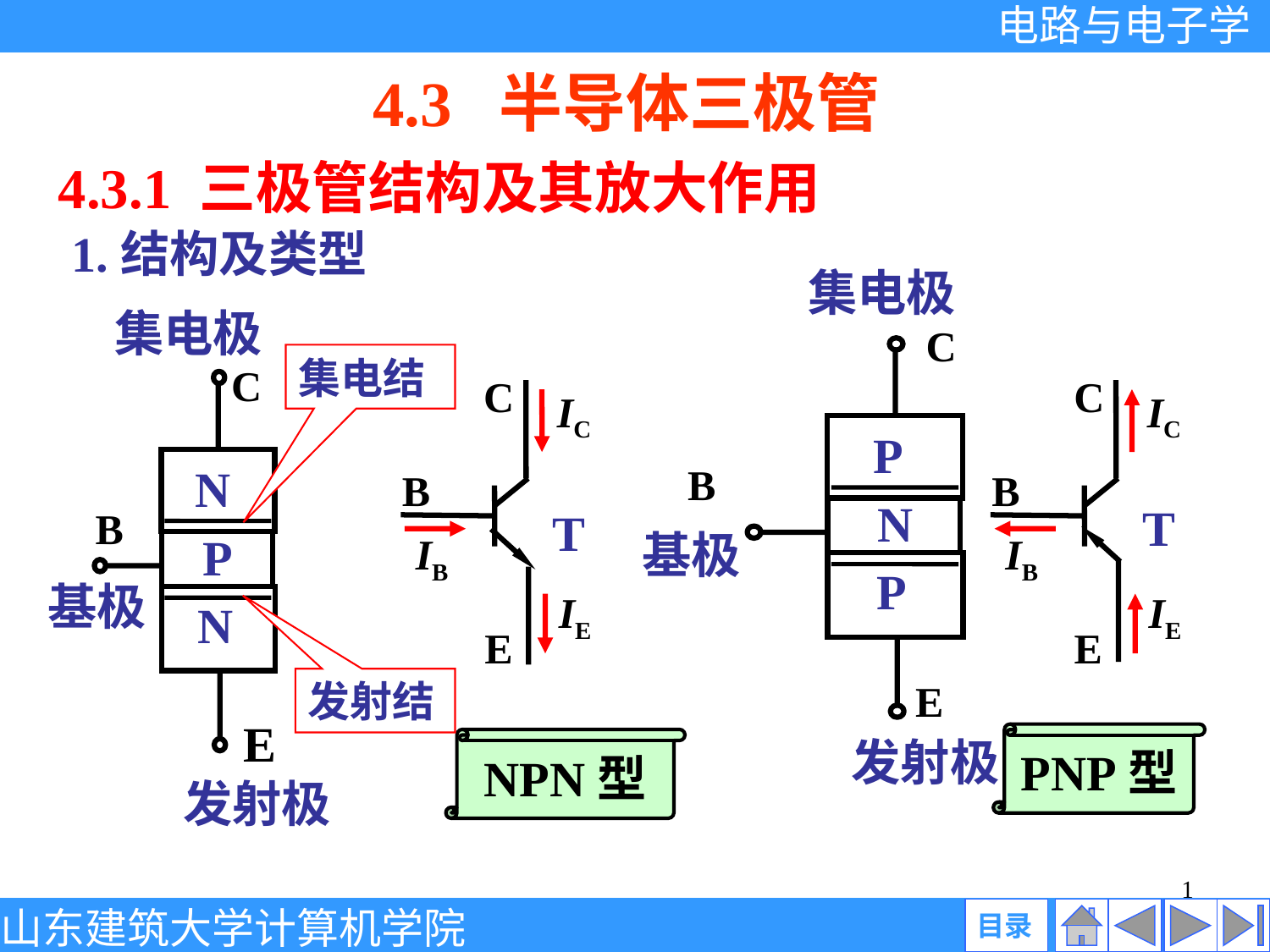

4.3  半导体三极管
4.3.1 三极管结构及其放大作用
1.结构及类型
集电极
C

P
N
P

B
基极
E
发射极
集电极
C
集电结
IC
C

B

T

IB

IE

E
IC
C

B

T

IB

IE

E

N
P
N

B
基极
发射结
E
发射极
PNP型
NPN型